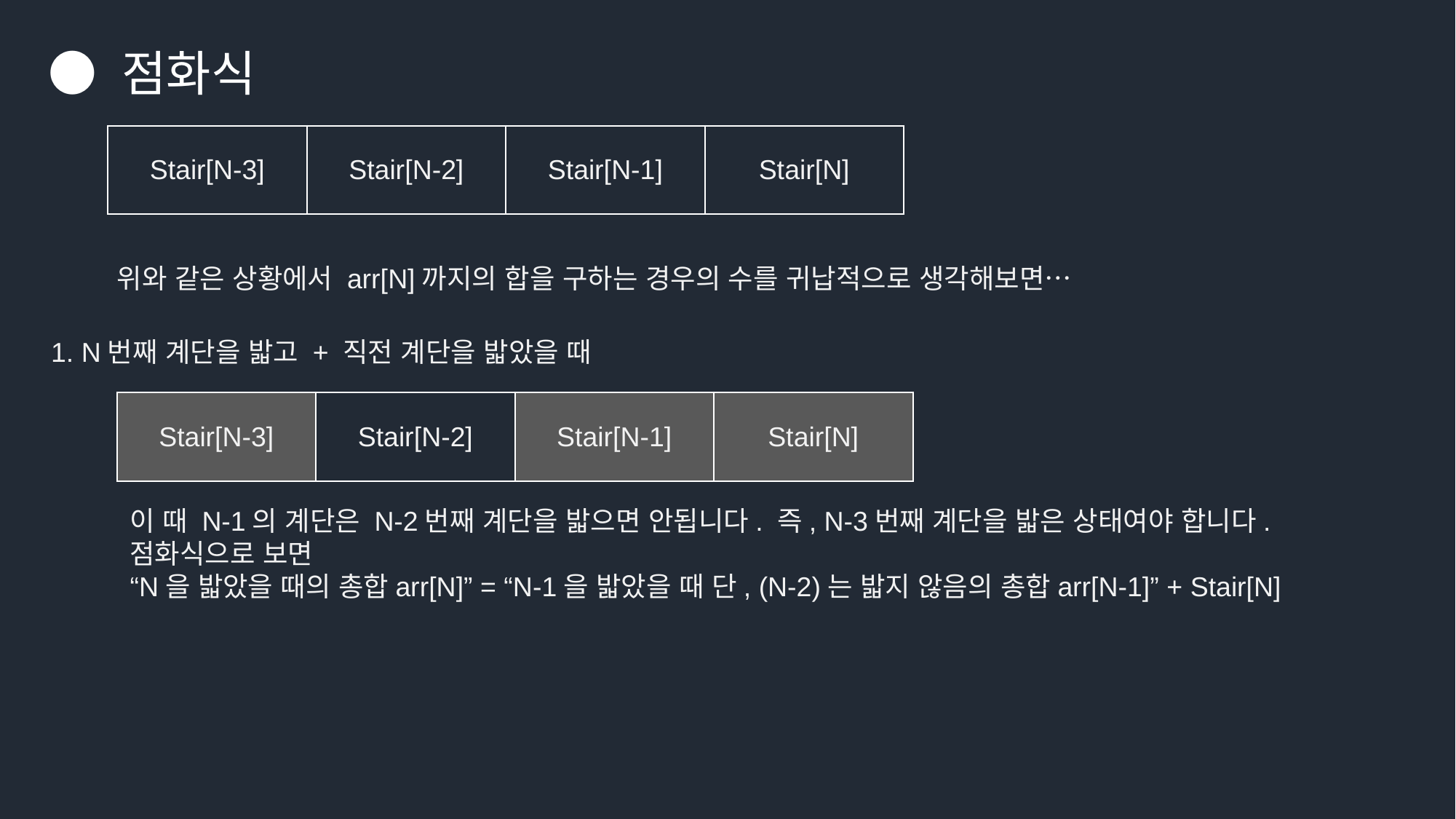

● 점화식
| Stair[N-3] | Stair[N-2] | Stair[N-1] | Stair[N] |
| --- | --- | --- | --- |
위와 같은 상황에서 arr[N]까지의 합을 구하는 경우의 수를 귀납적으로 생각해보면…
1. N번째 계단을 밟고 + 직전 계단을 밟았을 때
| Stair[N-3] | Stair[N-2] | Stair[N-1] | Stair[N] |
| --- | --- | --- | --- |
이 때 N-1의 계단은 N-2번째 계단을 밟으면 안됩니다. 즉, N-3번째 계단을 밟은 상태여야 합니다.
점화식으로 보면
“N을 밟았을 때의 총합arr[N]” = “N-1을 밟았을 때 단, (N-2)는 밟지 않음의 총합arr[N-1]” + Stair[N]